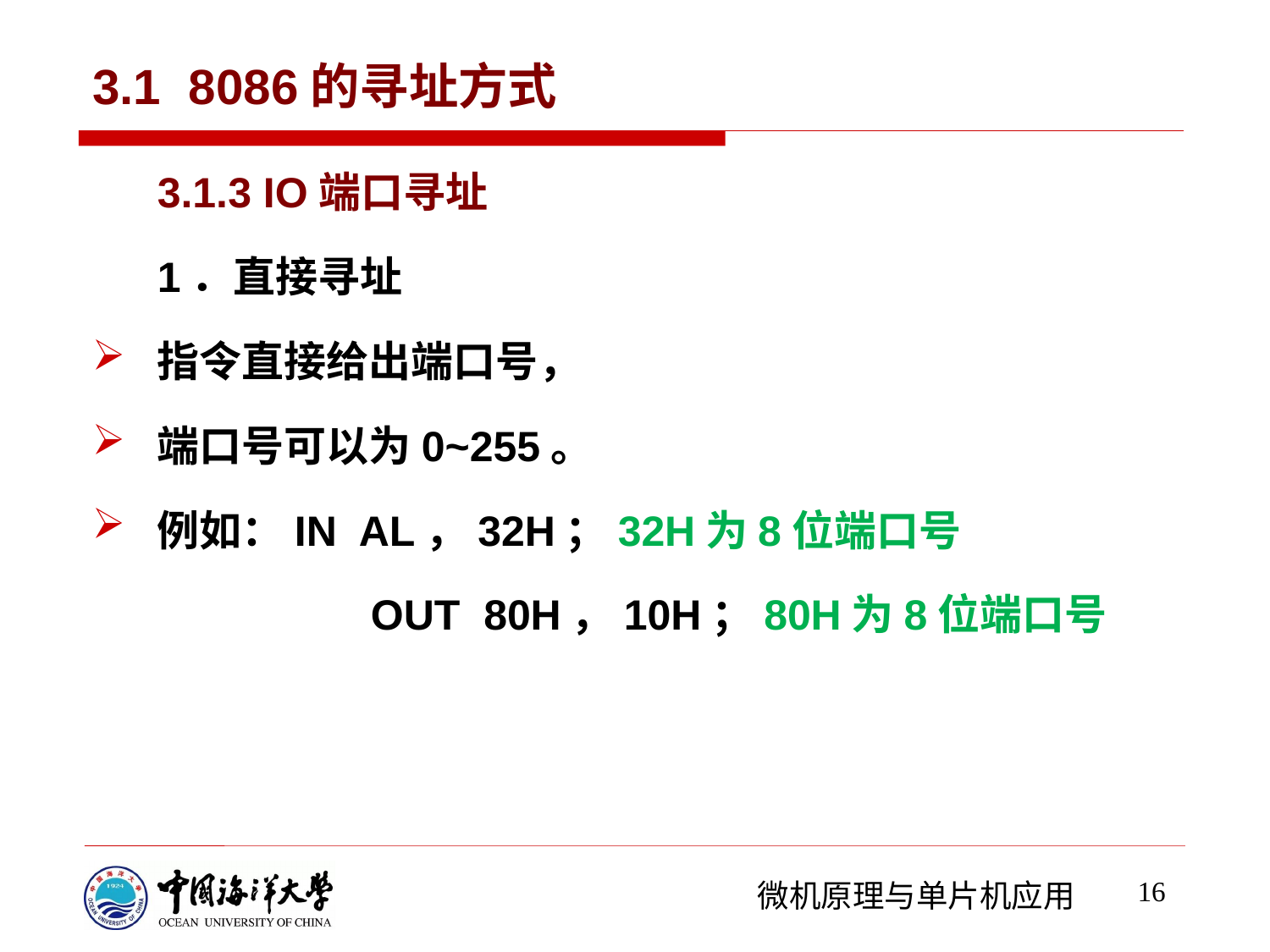

# 3.1  8086的寻址方式
3.1.3 IO端口寻址
1．直接寻址
指令直接给出端口号，
端口号可以为0~255。
例如：IN  AL，32H；32H为8位端口号
                  OUT  80H，10H；80H为8位端口号

16